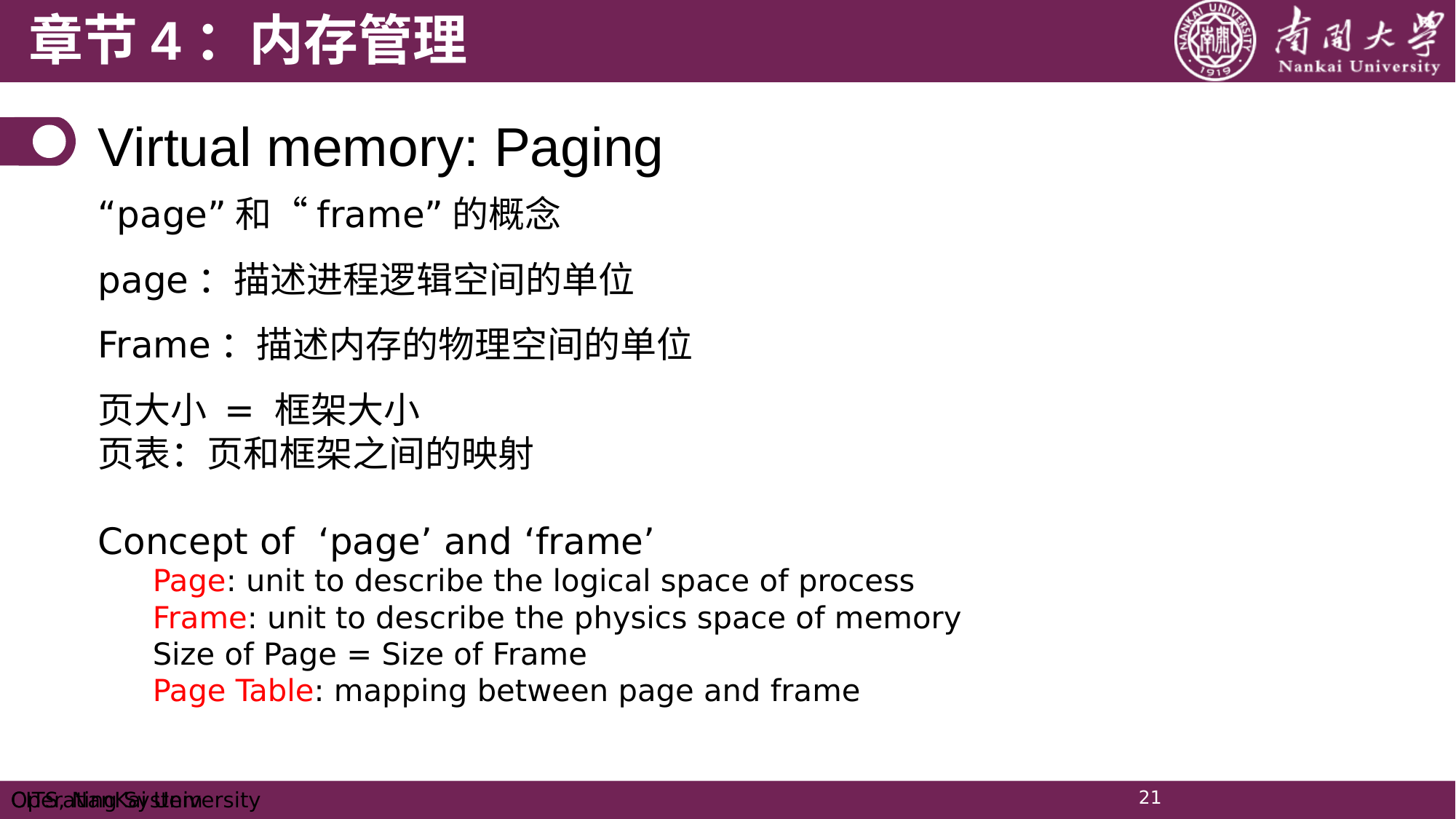

章节4：内存管理
Virtual memory: Paging
“page”和“frame”的概念
page：描述进程逻辑空间的单位
Frame：描述内存的物理空间的单位
页大小 = 框架大小
页表：页和框架之间的映射

Concept of  ‘page’ and ‘frame’
Page: unit to describe the logical space of process
Frame: unit to describe the physics space of memory
Size of Page = Size of Frame
Page Table: mapping between page and frame

Operating System
CITS, NanKai University
21